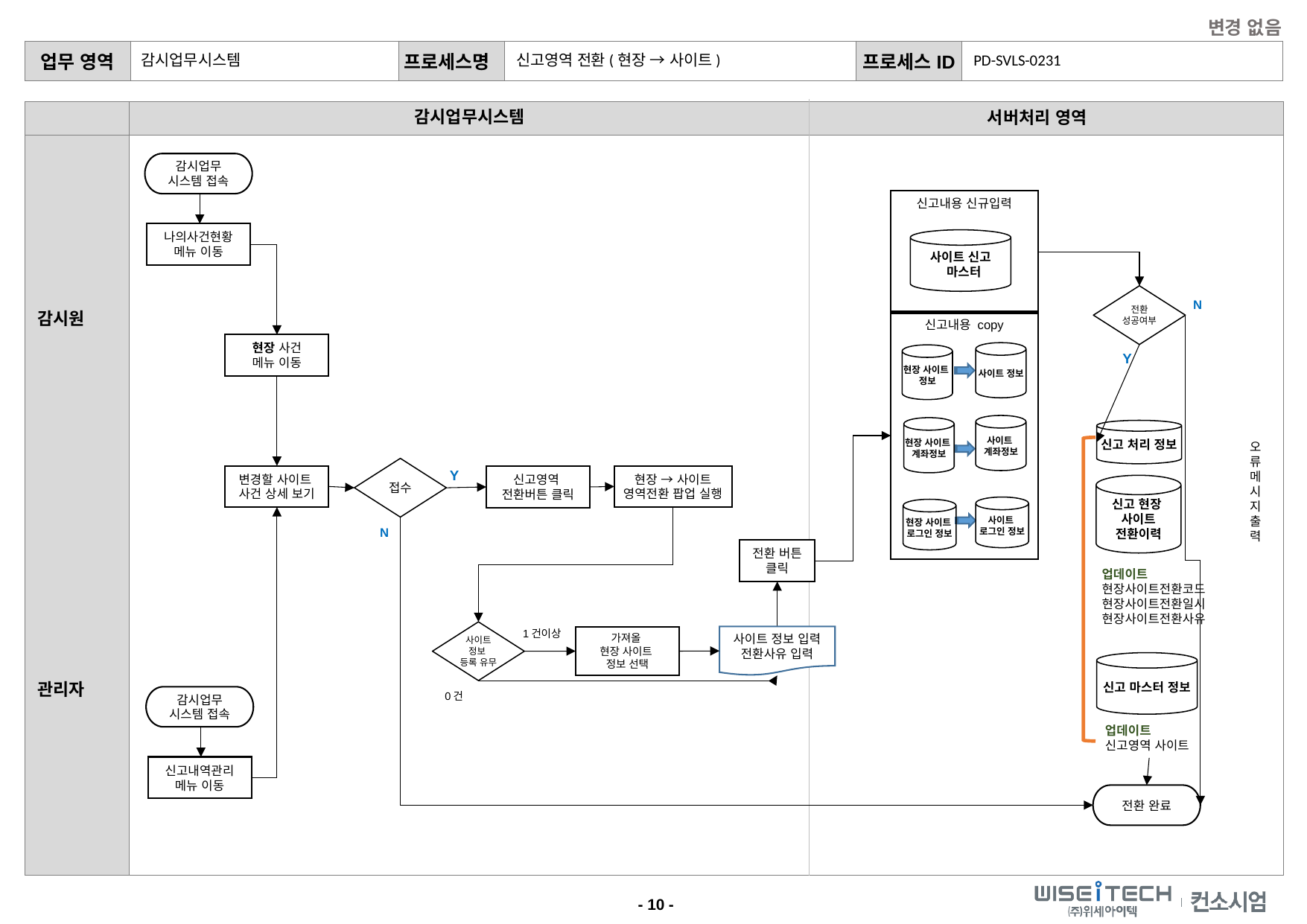

변경 없음
PD-SVLS-0231
감시업무시스템
신고영역 전환(현장 → 사이트)
감시업무시스템
서버처리 영역
감시원
감시업무
시스템 접속
신고내용 신규입력
전환 성공여부
신고내용 copy

사이트 신고
 마스터
N
사이트 정보
Y
현장 사이트
정보
오류메시지 출력
사이트
계좌정보
현장 사이트
계좌정보
신고 처리 정보

신고 현장
사이트
전환이력
사이트
로그인 정보
현장 사이트
로그인 정보
업데이트
현장사이트전환코드
현장사이트전환일시
현장사이트전환사유
신고 마스터 정보
나의사건현황
메뉴 이동
현장 사건
메뉴 이동
접수
Y
변경할 사이트
사건 상세 보기
현장 → 사이트
영역전환 팝업 실행
신고영역
전환버튼 클릭
관리자
N
전환 버튼 클릭
1건이상
사이트
정보
등록 유무
사이트 정보 입력
전환사유 입력
가져올
현장 사이트
정보 선택
0건
감시업무
시스템 접속
업데이트
신고영역 사이트
신고내역관리
메뉴 이동
전환 완료